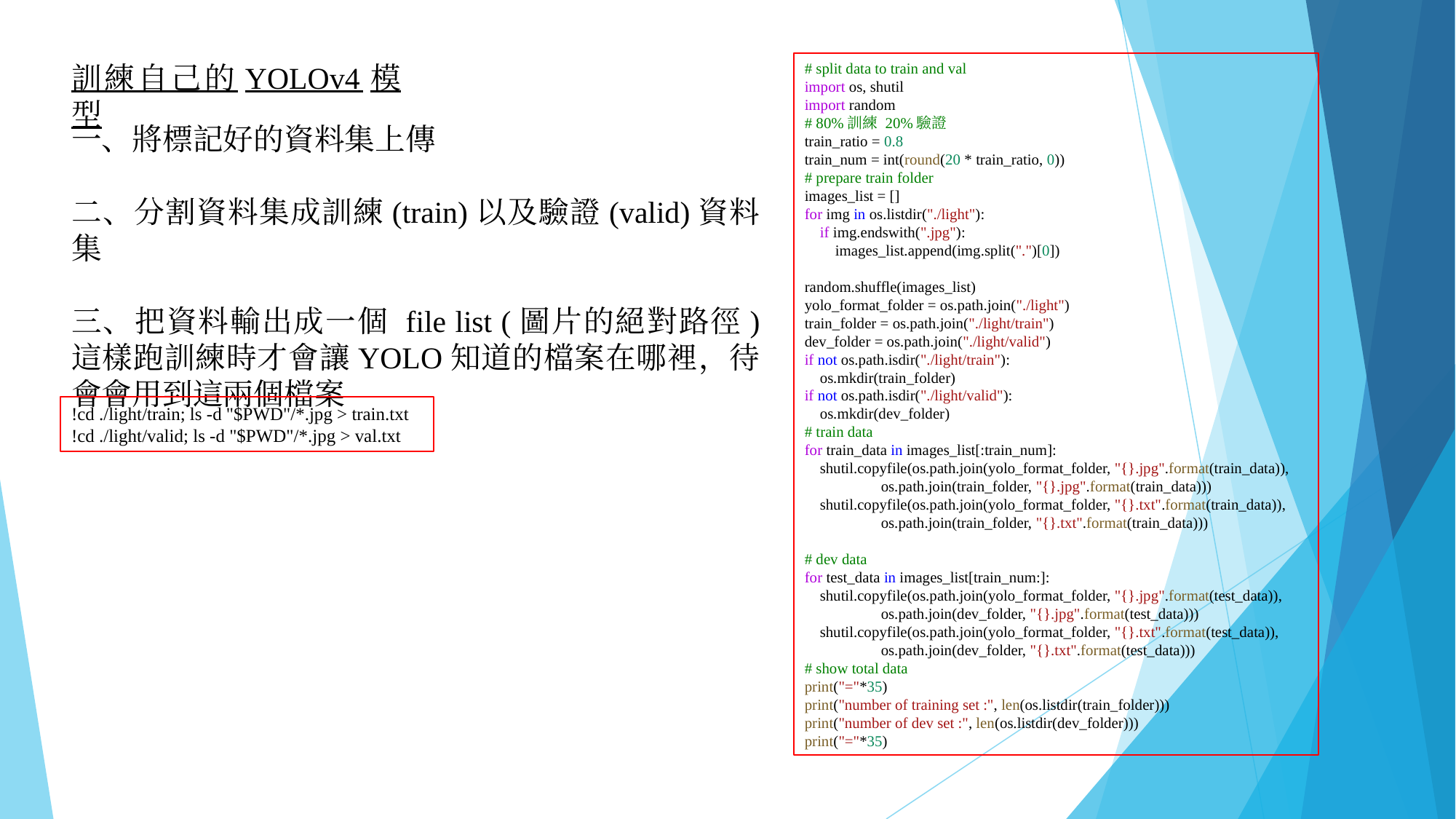

訓練自己的YOLOv4模型
# split data to train and val
import os, shutil
import random
# 80%訓練 20%驗證
train_ratio = 0.8
train_num = int(round(20 * train_ratio, 0))
# prepare train folder
images_list = []
for img in os.listdir("./light"):
    if img.endswith(".jpg"):
        images_list.append(img.split(".")[0])

random.shuffle(images_list)
yolo_format_folder = os.path.join("./light")
train_folder = os.path.join("./light/train")
dev_folder = os.path.join("./light/valid")
if not os.path.isdir("./light/train"):
    os.mkdir(train_folder)
if not os.path.isdir("./light/valid"):
    os.mkdir(dev_folder)
# train data
for train_data in images_list[:train_num]:
    shutil.copyfile(os.path.join(yolo_format_folder, "{}.jpg".format(train_data)),
                    os.path.join(train_folder, "{}.jpg".format(train_data)))
    shutil.copyfile(os.path.join(yolo_format_folder, "{}.txt".format(train_data)),
                    os.path.join(train_folder, "{}.txt".format(train_data)))

# dev data
for test_data in images_list[train_num:]:
    shutil.copyfile(os.path.join(yolo_format_folder, "{}.jpg".format(test_data)),
                    os.path.join(dev_folder, "{}.jpg".format(test_data)))
    shutil.copyfile(os.path.join(yolo_format_folder, "{}.txt".format(test_data)),
                    os.path.join(dev_folder, "{}.txt".format(test_data)))
# show total data
print("="*35)
print("number of training set :", len(os.listdir(train_folder)))
print("number of dev set :", len(os.listdir(dev_folder)))
print("="*35)
一、將標記好的資料集上傳

二、分割資料集成訓練(train)以及驗證(valid)資料集

三、把資料輸出成一個 file list (圖片的絕對路徑) 這樣跑訓練時才會讓YOLO知道的檔案在哪裡，待會會用到這兩個檔案
!cd ./light/train; ls -d "$PWD"/*.jpg > train.txt
!cd ./light/valid; ls -d "$PWD"/*.jpg > val.txt